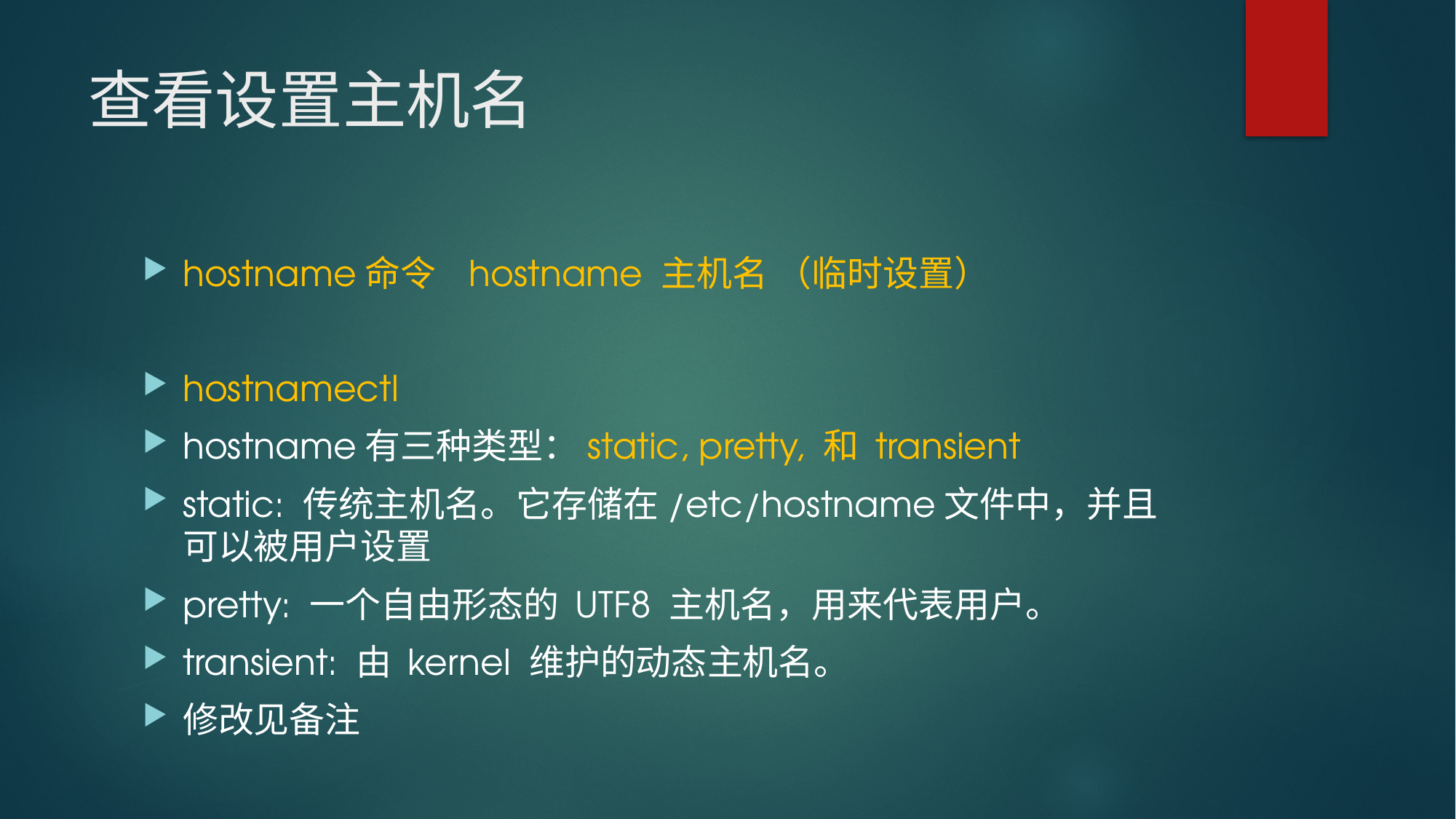

# 查看设置主机名
hostname命令   hostname 主机名 （临时设置）

hostnamectl
hostname有三种类型：static, pretty, 和 transient
static: 传统主机名。它存储在/etc/hostname文件中，并且可以被用户设置
pretty: 一个自由形态的 UTF8 主机名，用来代表用户。
transient: 由 kernel 维护的动态主机名。
修改见备注